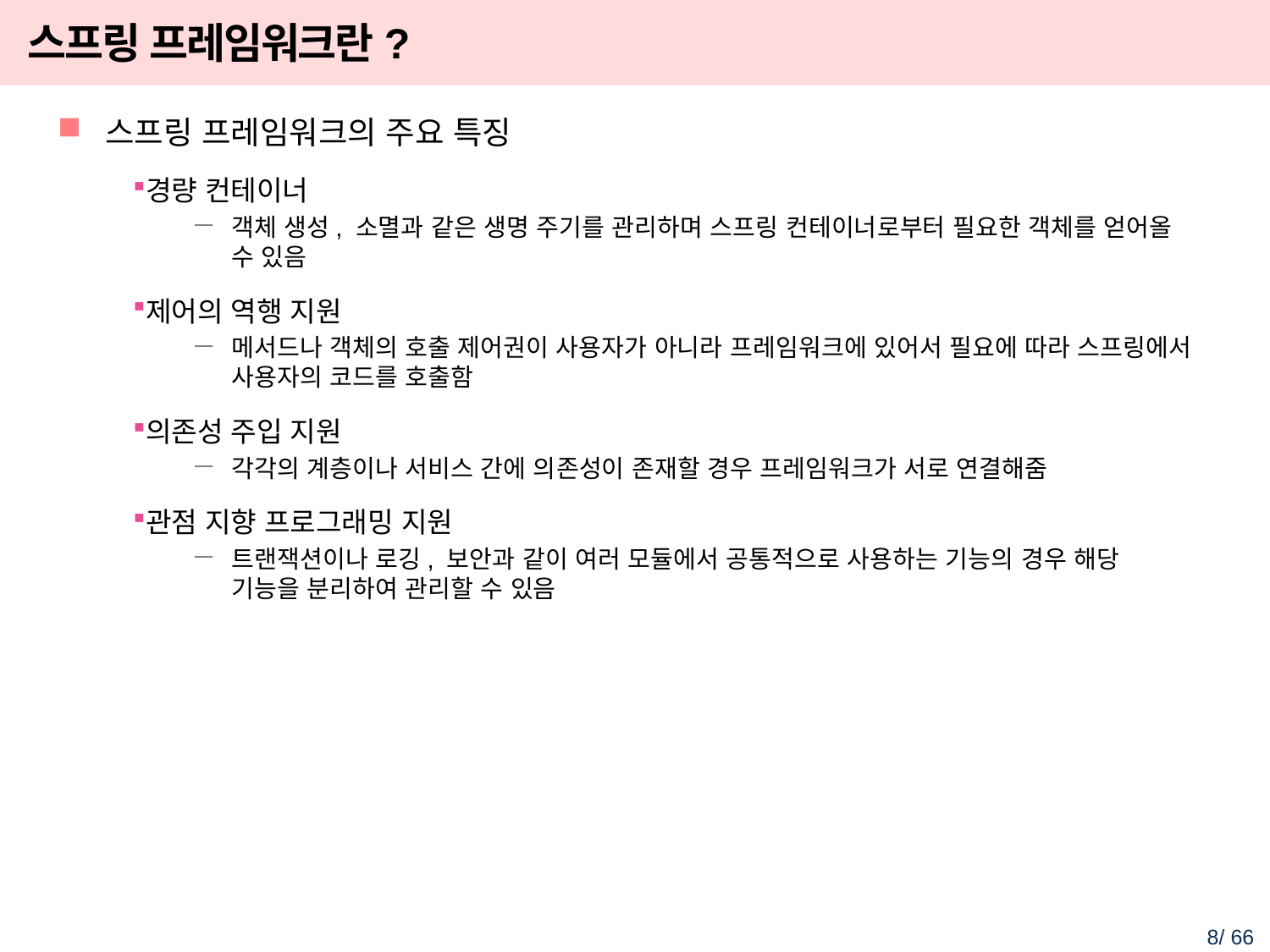

# 스프링 프레임워크란?
스프링 프레임워크의 주요 특징
경량 컨테이너
객체 생성, 소멸과 같은 생명 주기를 관리하며 스프링 컨테이너로부터 필요한 객체를 얻어올 수 있음
제어의 역행 지원
메서드나 객체의 호출 제어권이 사용자가 아니라 프레임워크에 있어서 필요에 따라 스프링에서 사용자의 코드를 호출함
의존성 주입 지원
각각의 계층이나 서비스 간에 의존성이 존재할 경우 프레임워크가 서로 연결해줌
관점 지향 프로그래밍 지원
트랜잭션이나 로깅, 보안과 같이 여러 모듈에서 공통적으로 사용하는 기능의 경우 해당 기능을 분리하여 관리할 수 있음